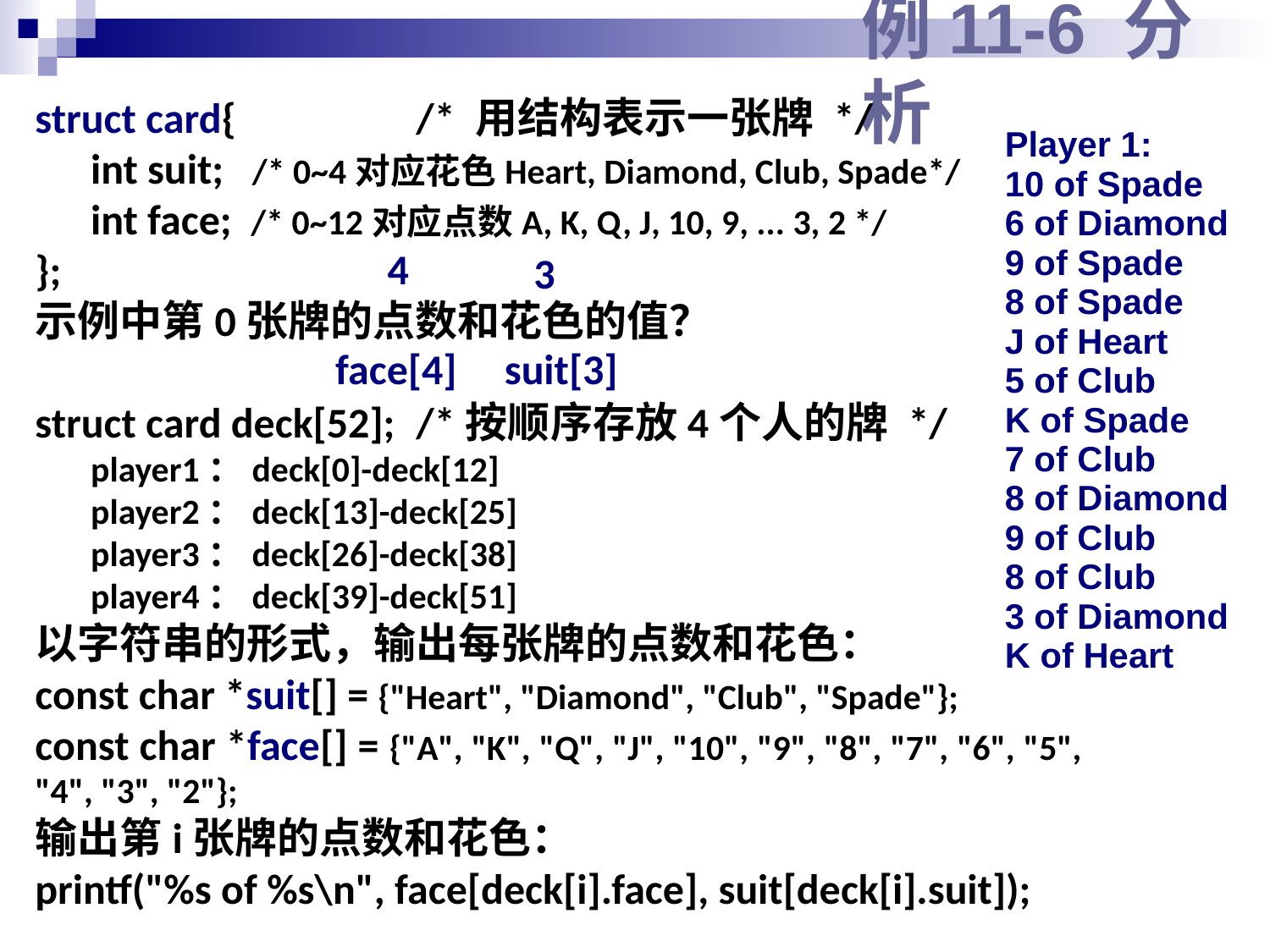

# 例11-6 分析
struct card{     		/* 用结构表示一张牌 */
int suit;   /* 0~4对应花色Heart, Diamond, Club, Spade*/
int face;  /* 0~12对应点数A, K, Q, J, 10, 9, ... 3, 2 */
};
示例中第0张牌的点数和花色的值？

struct card deck[52];	/*按顺序存放4个人的牌 */
player1：deck[0]-deck[12]
player2：deck[13]-deck[25]
player3：deck[26]-deck[38]
player4：deck[39]-deck[51]
以字符串的形式，输出每张牌的点数和花色：
const char *suit[] = {"Heart", "Diamond", "Club", "Spade"};
const char *face[] = {"A", "K", "Q", "J", "10", "9", "8", "7", "6", "5", "4", "3", "2"};
输出第i张牌的点数和花色：
printf("%s of %s\n", face[deck[i].face], suit[deck[i].suit]);
| Player 1: 10 of Spade 6 of Diamond 9 of Spade 8 of Spade J of Heart 5 of Club K of Spade 7 of Club 8 of Diamond 9 of Club 8 of Club 3 of Diamond K of Heart |
| --- |
4
3
face[4]     suit[3]